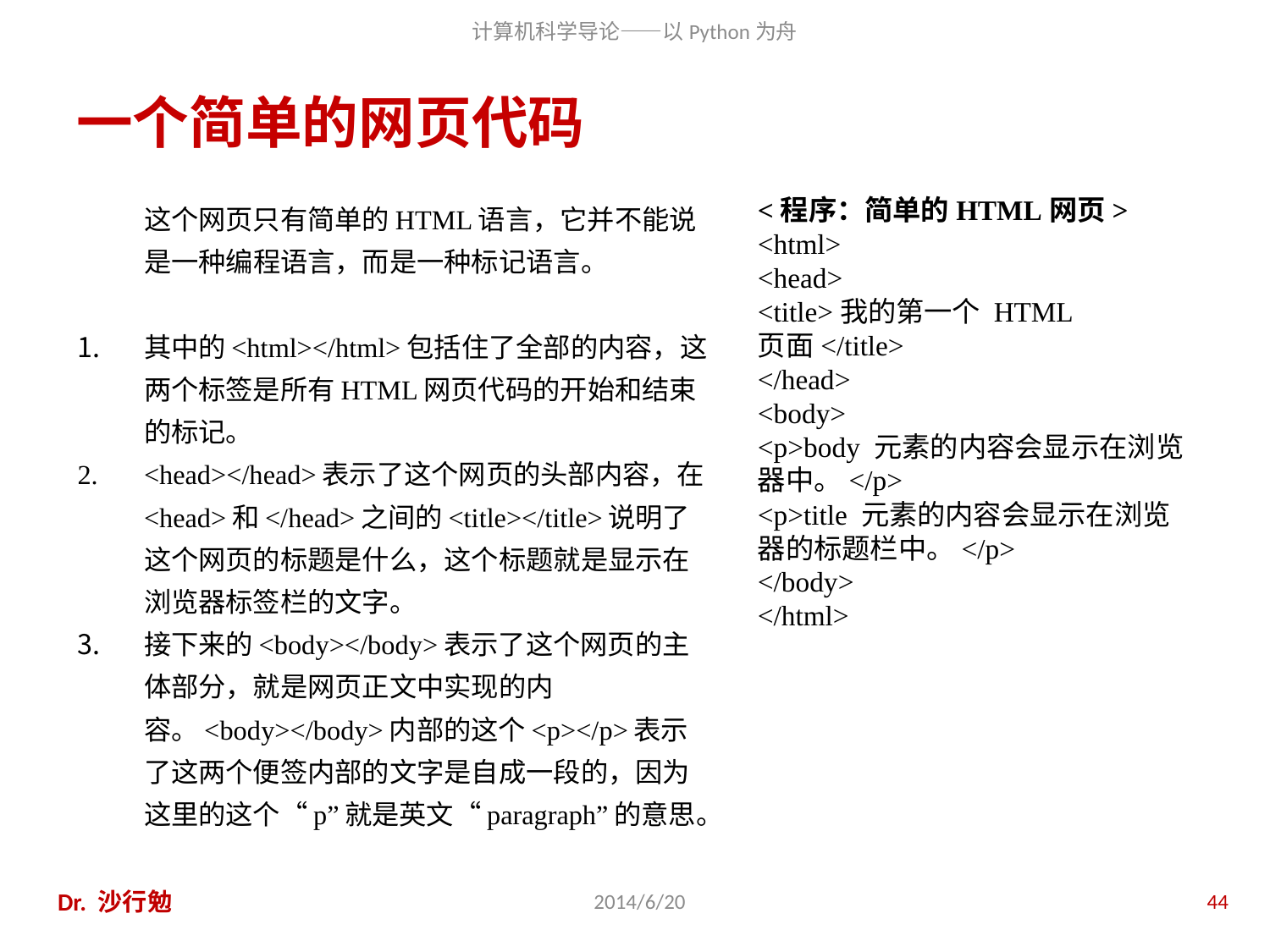

# 一个简单的网页代码
	这个网页只有简单的HTML语言，它并不能说是一种编程语言，而是一种标记语言。

其中的<html></html>包括住了全部的内容，这两个标签是所有HTML网页代码的开始和结束的标记。
<head></head>表示了这个网页的头部内容，在<head>和</head>之间的<title></title>说明了这个网页的标题是什么，这个标题就是显示在浏览器标签栏的文字。
接下来的<body></body>表示了这个网页的主体部分，就是网页正文中实现的内容。<body></body>内部的这个<p></p>表示了这两个便签内部的文字是自成一段的，因为这里的这个“p”就是英文“paragraph”的意思。

<程序：简单的HTML网页>
<html>
<head>
<title>我的第一个 HTML 页面</title>
</head>
<body>
<p>body 元素的内容会显示在浏览器中。</p>
<p>title 元素的内容会显示在浏览器的标题栏中。</p>
</body>
</html>

Dr. 沙行勉
2014/6/20
44